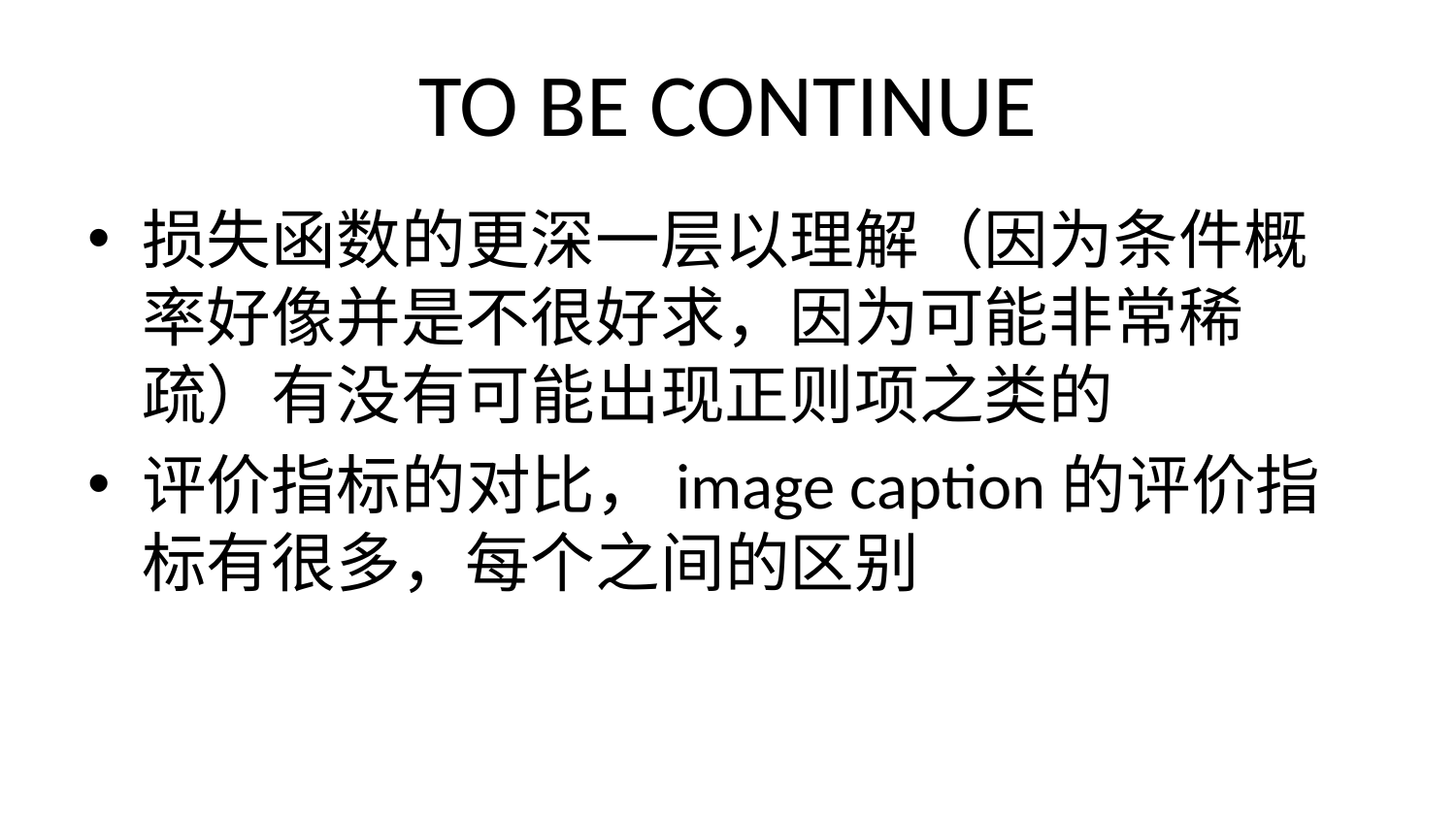

# TO BE CONTINUE
损失函数的更深一层以理解（因为条件概率好像并是不很好求，因为可能非常稀疏）有没有可能出现正则项之类的
评价指标的对比，image caption的评价指标有很多，每个之间的区别